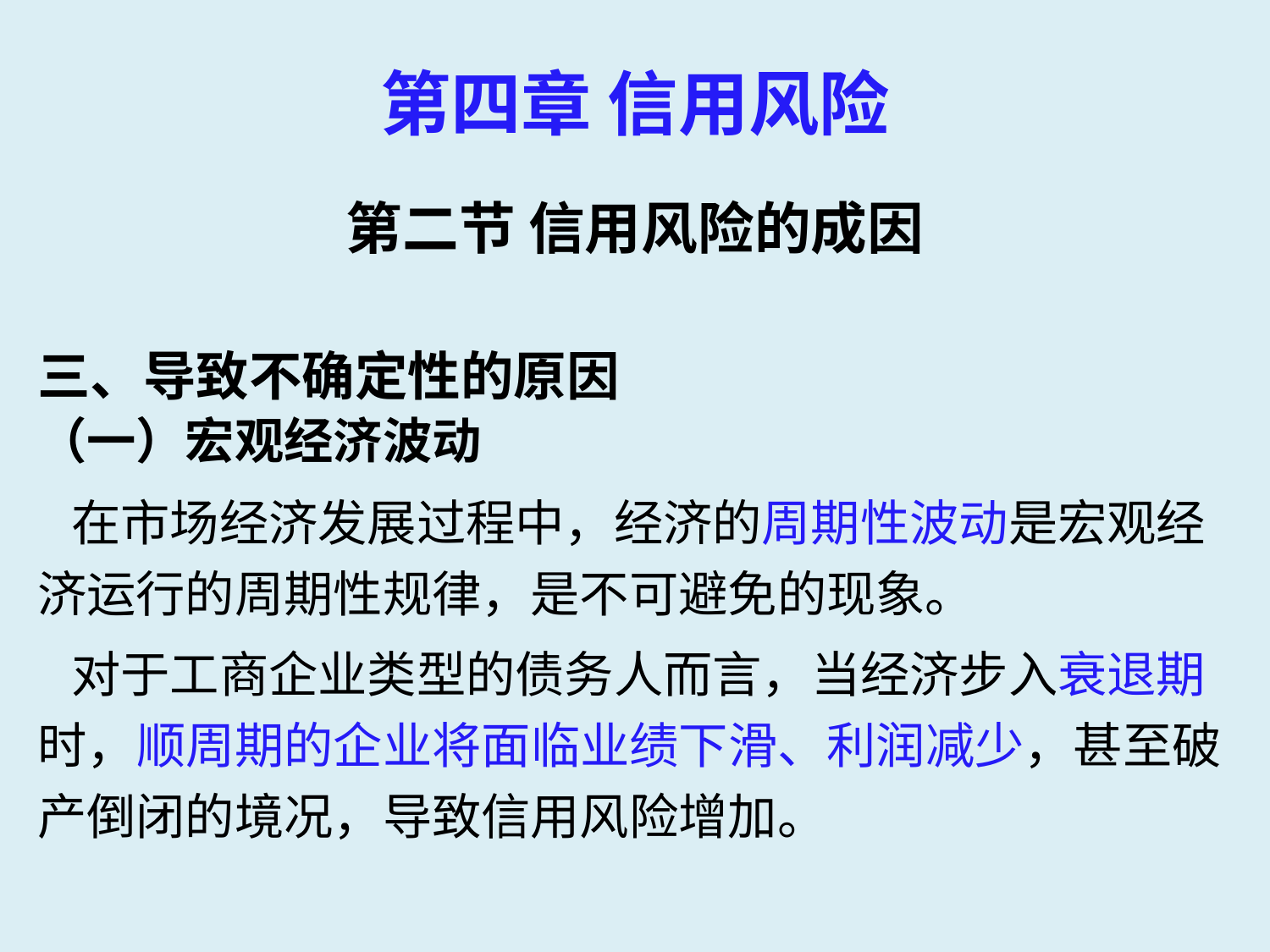

# 第四章 信用风险
第二节 信用风险的成因

三、导致不确定性的原因
（一）宏观经济波动
  在市场经济发展过程中，经济的周期性波动是宏观经济运行的周期性规律，是不可避免的现象。
  对于工商企业类型的债务人而言，当经济步入衰退期时，顺周期的企业将面临业绩下滑、利润减少，甚至破产倒闭的境况，导致信用风险增加。